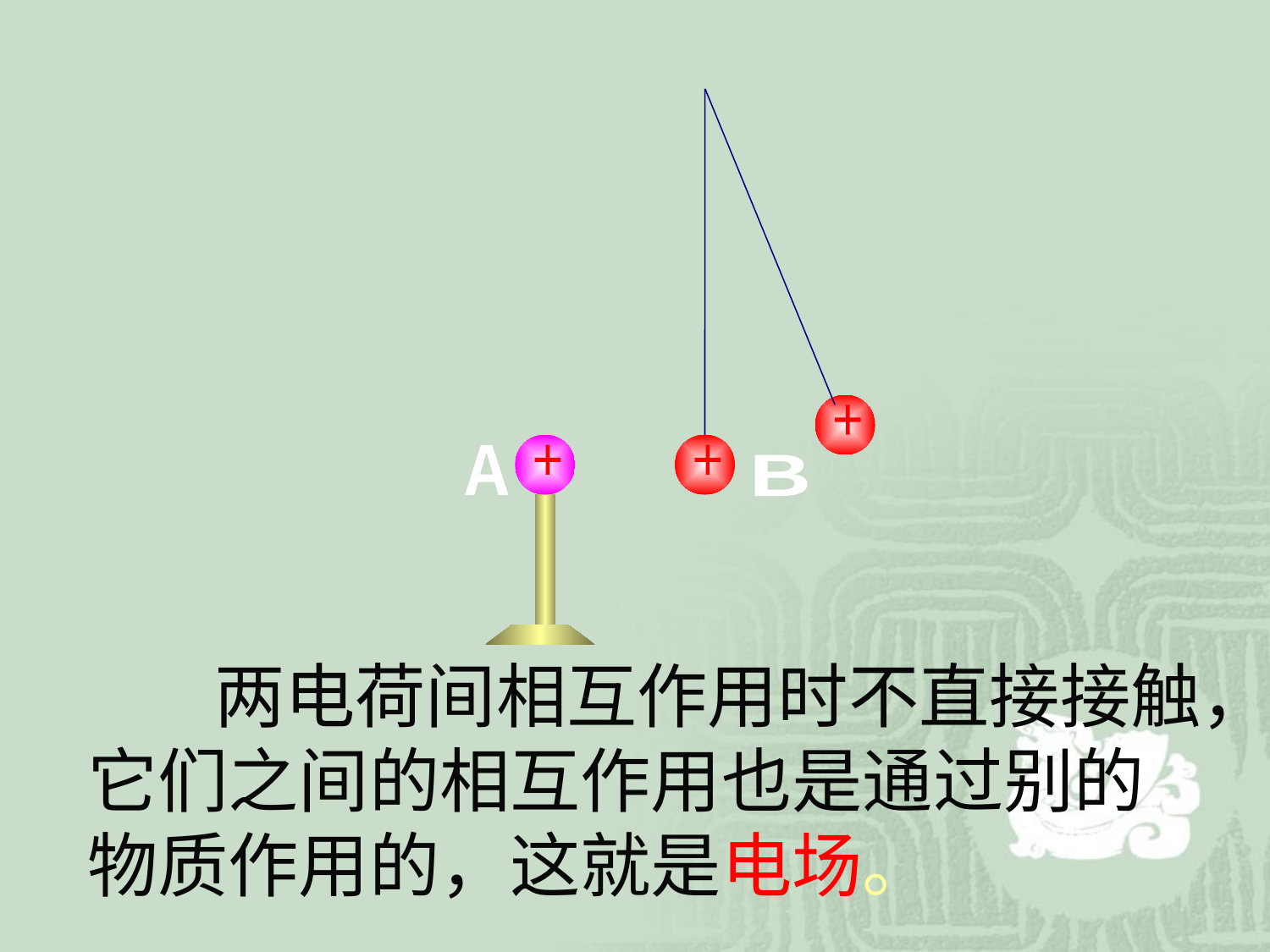

+

+

Ａ

+
Ｂ
　　两电荷间相互作用时不直接接触，它们之间的相互作用也是通过别的物质作用的，这就是电场。